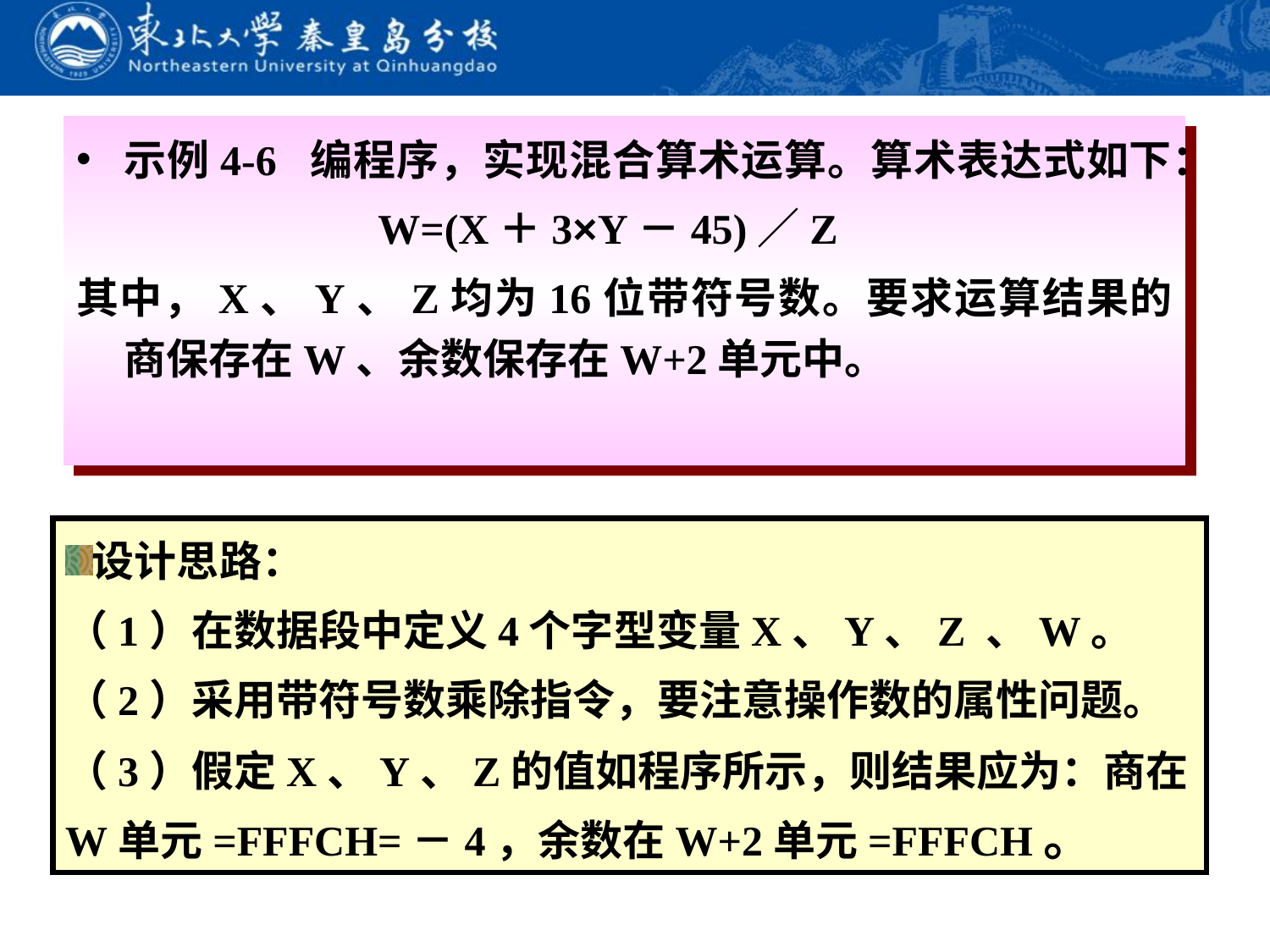

示例4-6  编程序，实现混合算术运算。算术表达式如下：
			W=(X＋3×Y－45)／Z
其中，X、Y、Z均为16位带符号数。要求运算结果的商保存在W、余数保存在W+2单元中。
设计思路：
（1）在数据段中定义4个字型变量X、Y、Z 、W。
（2）采用带符号数乘除指令，要注意操作数的属性问题。
（3）假定X、Y、Z的值如程序所示，则结果应为：商在W单元=FFFCH=－4，余数在W+2单元=FFFCH。